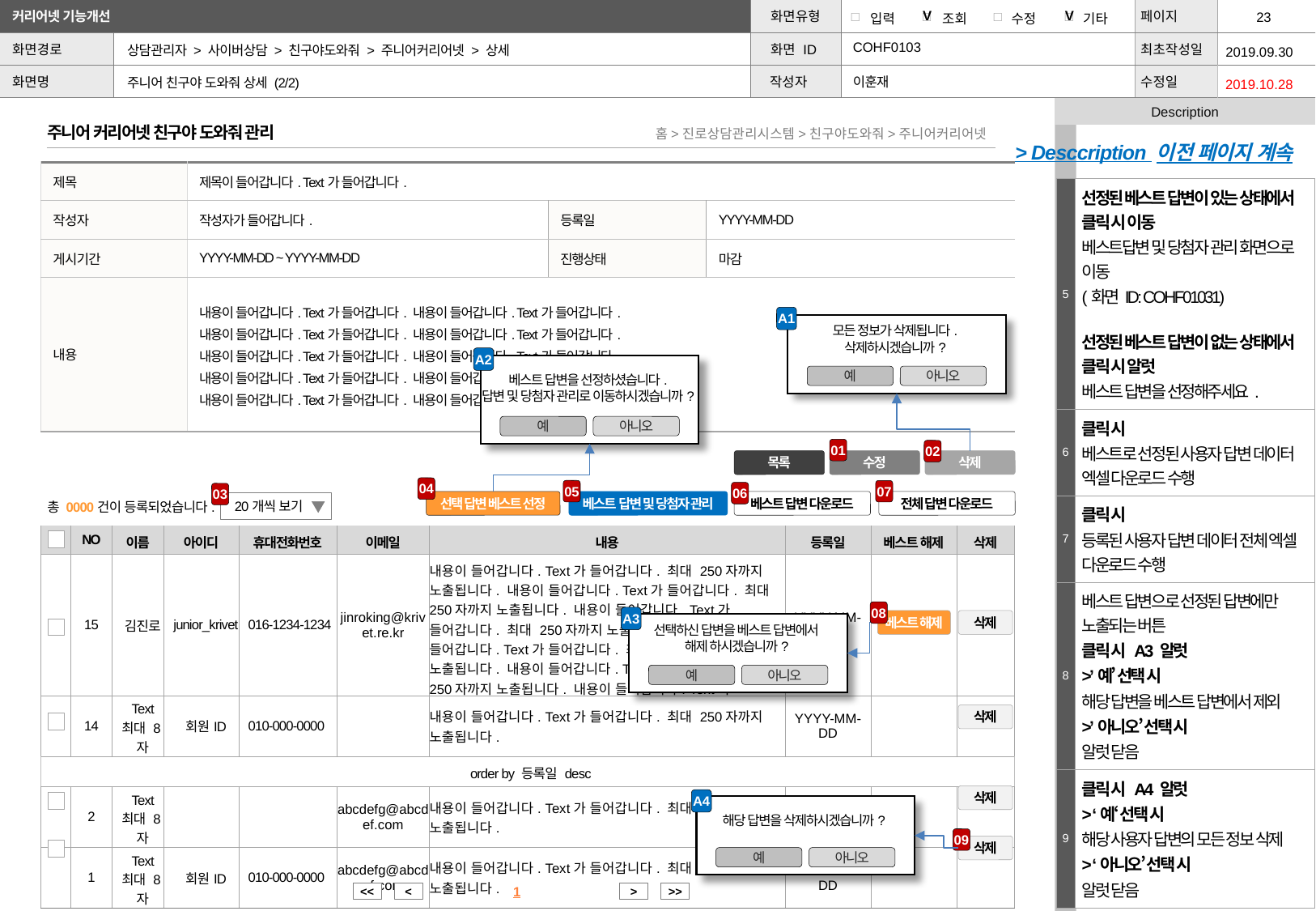

|  |  | V |  |  |  | V |  |
| --- | --- | --- | --- | --- | --- | --- | --- |
COHF0103
2019.09.30
상담관리자 > 사이버상담 > 친구야도와줘 > 주니어커리어넷 > 상세
이훈재
주니어 친구야 도와줘 상세 (2/2)
2019.10.28
주니어 커리어넷 친구야 도와줘 관리
홈>진로상담관리시스템>친구야도와줘>주니어커리어넷
> Desccription 이전 페이지 계속
| 제목 | 제목이 들어갑니다. Text가 들어갑니다. |  |  |
| --- | --- | --- | --- |
| 작성자 | 작성자가 들어갑니다. | 등록일 | YYYY-MM-DD |
| 게시기간 | YYYY-MM-DD ~ YYYY-MM-DD | 진행상태 | 마감 |
| 내용 | 내용이 들어갑니다. Text가 들어갑니다. 내용이 들어갑니다. Text가 들어갑니다. 내용이 들어갑니다. Text가 들어갑니다. 내용이 들어갑니다. Text가 들어갑니다. 내용이 들어갑니다. Text가 들어갑니다. 내용이 들어갑니다. Text가 들어갑니다. 내용이 들어갑니다. Text가 들어갑니다. 내용이 들어갑니다. Text가 들어갑니다. 내용이 들어갑니다. Text가 들어갑니다. 내용이 들어갑니다. Text가 들어갑니다. |  |  |
| 5 | 선정된 베스트 답변이 있는 상태에서 클릭 시 이동 베스트답변 및 당첨자 관리 화면으로 이동 (화면ID: COHF01031) 선정된 베스트 답변이 없는 상태에서 클릭 시 알럿 베스트 답변을 선정해주세요. |
| --- | --- |
| 6 | 클릭 시 베스트로 선정된 사용자 답변 데이터 엑셀 다운로드 수행 |
| 7 | 클릭 시 등록된 사용자 답변 데이터 전체 엑셀 다운로드 수행 |
| 8 | 베스트 답변으로 선정된 답변에만 노출되는 버튼 클릭 시 A3 알럿 >’예’ 선택 시 해당 답변을 베스트 답변에서 제외 >’아니오’ 선택 시 알럿 닫음 |
| 9 | 클릭 시 A4 알럿 > ‘예‘ 선택 시 해당 사용자 답변의 모든 정보 삭제 > ‘아니오’ 선택 시 알럿 닫음 |

모든 정보가 삭제됩니다.
삭제하시겠습니까?

예
아니오
A1
A2

베스트 답변을 선정하셨습니다.
답변 및 당첨자 관리로 이동하시겠습니까?
예
아니오
01
02
목록
수정
삭제
04
05
07
06
03
선택 답변 베스트 선정
베스트 답변 및 당첨자 관리
베스트 답변 다운로드
전체 답변 다운로드
총 0000건이 등록되었습니다.
20개씩 보기

|  | NO | 이름 | 아이디 | 휴대전화번호 | 이메일 | 내용 | 등록일 | 베스트 해제 | 삭제 |
| --- | --- | --- | --- | --- | --- | --- | --- | --- | --- |
|  | 15 | 김진로 | junior\_krivet | 016-1234-1234 | jinroking@krivet.re.kr | 내용이 들어갑니다. Text가 들어갑니다. 최대 250자까지 노출됩니다. 내용이 들어갑니다. Text가 들어갑니다. 최대 250자까지 노출됩니다. 내용이 들어갑니다. Text가 들어갑니다. 최대 250자까지 노출됩니다. 내용이 들어갑니다. Text가 들어갑니다. 최대 250자까지 노출됩니다. 내용이 들어갑니다. Text가 들어갑니다. 최대 250자까지 노출됩니다. 내용이 들어갑니다. Text가 들어갑니다. 최대 250자까지 노출됩니다. 내용이 | YYYY-MM-DD |  |  |
|  | 14 | Text 최대 8자 | 회원ID | 010-000-0000 |  | 내용이 들어갑니다. Text가 들어갑니다. 최대 250자까지 노출됩니다. | YYYY-MM-DD |  |  |
| order by 등록일 desc |  |  |  |  |  |  |  |  |  |
|  | 2 | Text 최대 8자 |  |  | abcdefg@abcdef.com | 내용이 들어갑니다. Text가 들어갑니다. 최대 250자까지 노출됩니다. | YYYY-MM-DD |  |  |
|  | 1 | Text 최대 8자 | 회원ID | 010-000-0000 | abcdefg@abcdef.com | 내용이 들어갑니다. Text가 들어갑니다. 최대 250자까지 노출됩니다. | YYYY-MM-DD |  |  |

선택하신 답변을 베스트 답변에서
해제 하시겠습니까?

예
아니오
08
A3
베스트 해제
삭제

삭제

해당 답변을 삭제하시겠습니까?

예
아니오
삭제
A4

09
삭제

 1
<<
<
>
>>